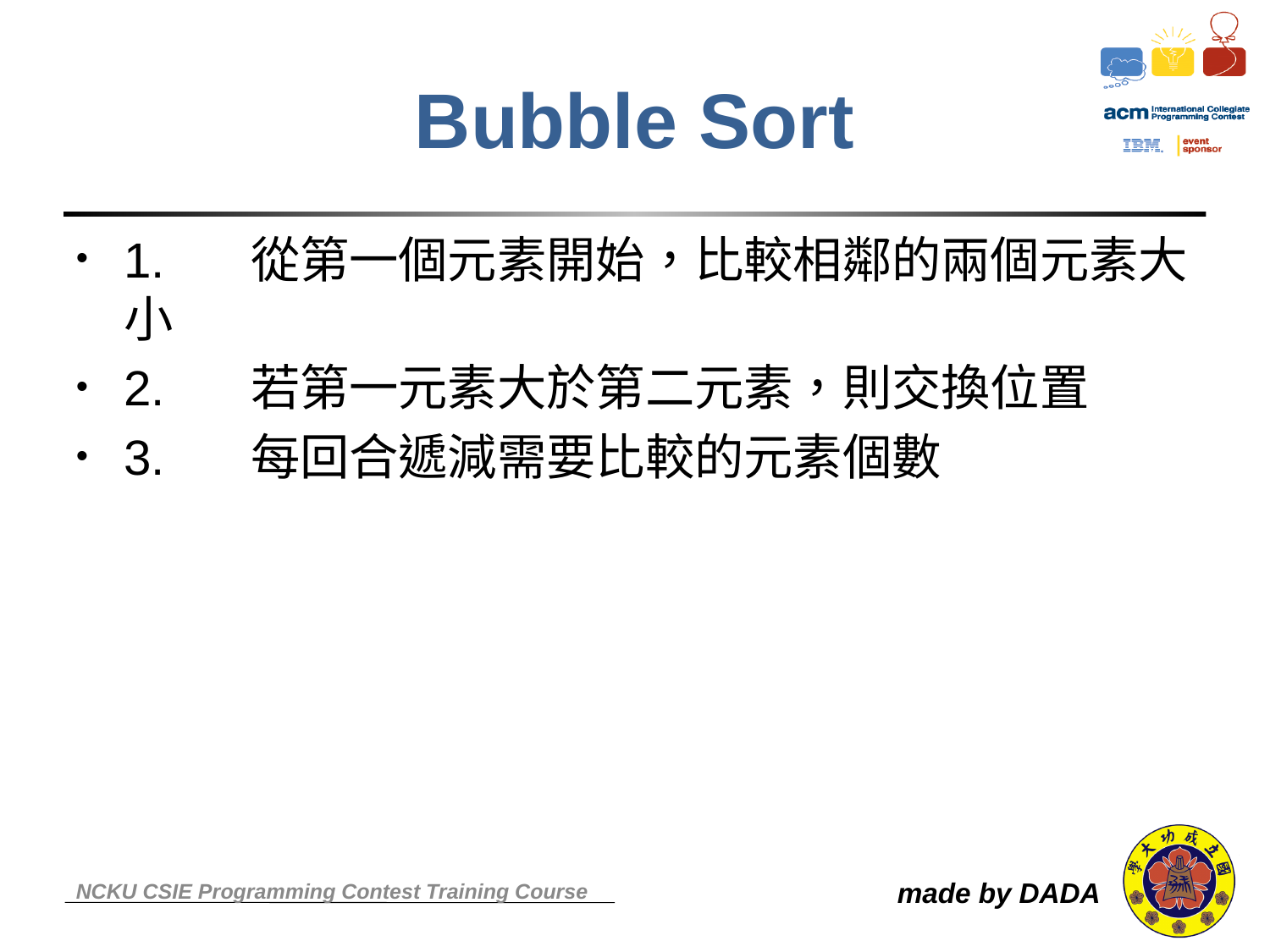

Bubble Sort
1.	從第一個元素開始，比較相鄰的兩個元素大小
2.	若第一元素大於第二元素，則交換位置
3.	每回合遞減需要比較的元素個數